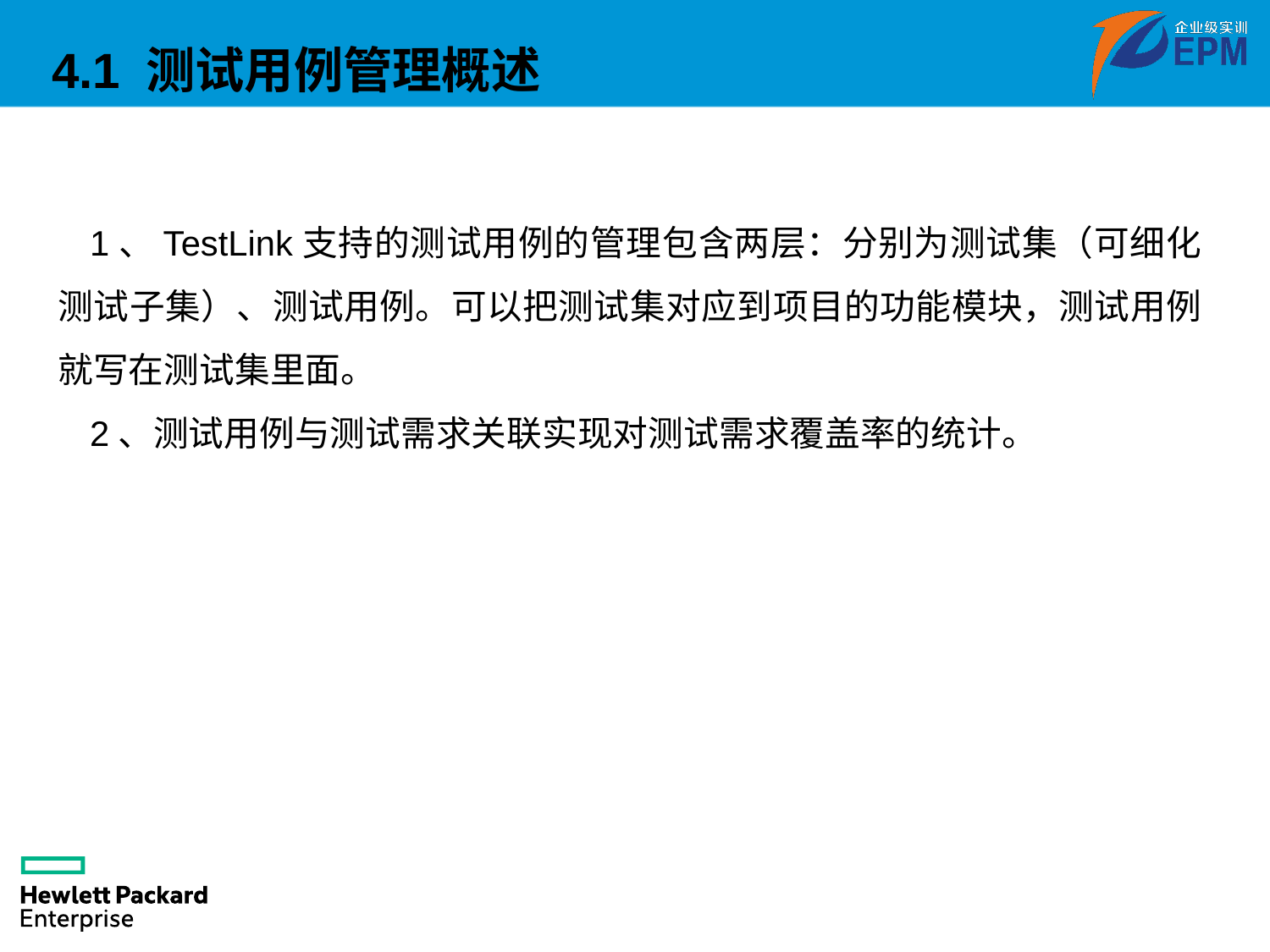

4.1 测试用例管理概述
1、TestLink支持的测试用例的管理包含两层：分别为测试集（可细化测试子集）、测试用例。可以把测试集对应到项目的功能模块，测试用例就写在测试集里面。
2、测试用例与测试需求关联实现对测试需求覆盖率的统计。